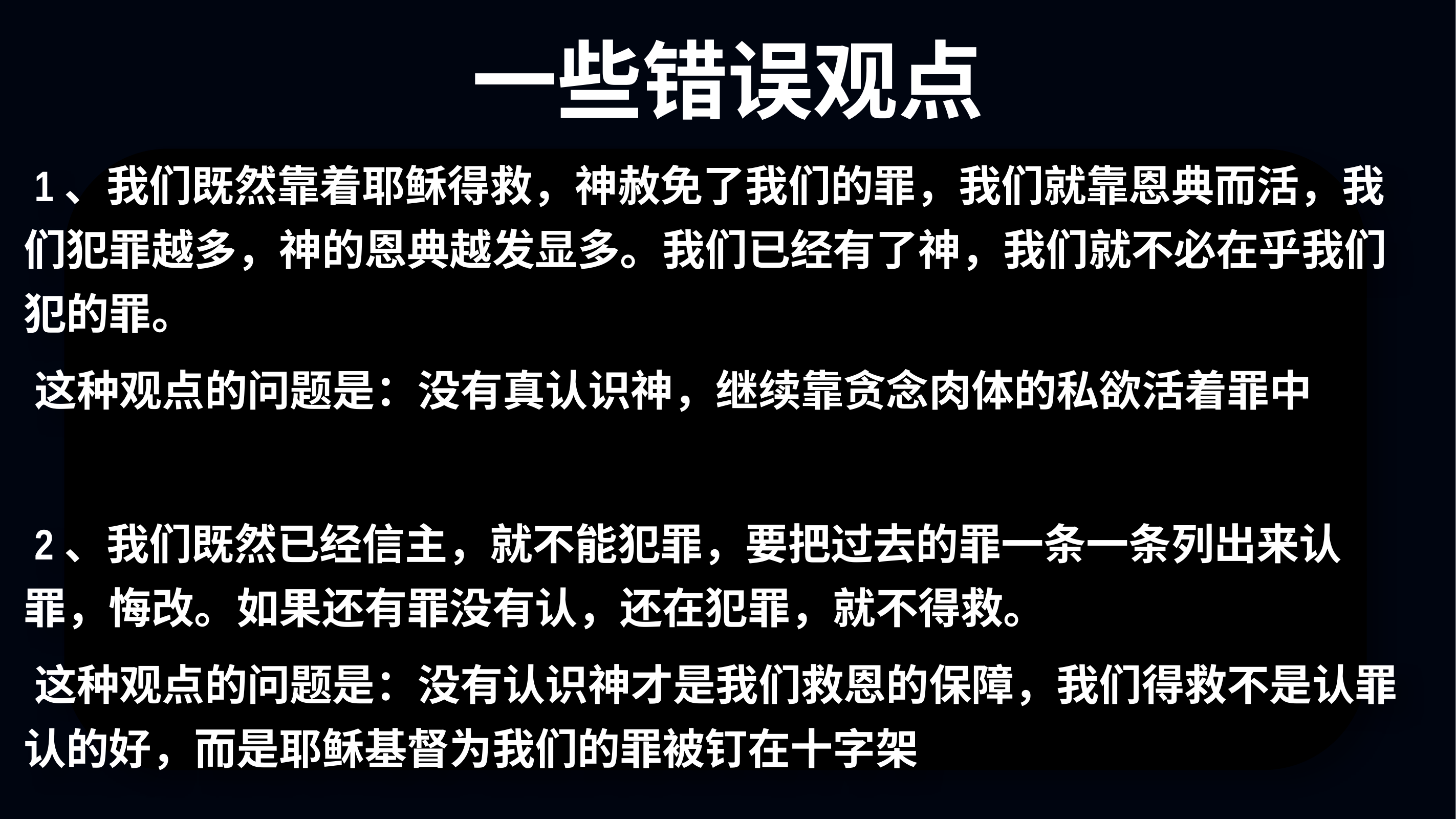

一些错误观点
1、我们既然靠着耶稣得救，神赦免了我们的罪，我们就靠恩典而活，我们犯罪越多，神的恩典越发显多。我们已经有了神，我们就不必在乎我们犯的罪。
这种观点的问题是：没有真认识神，继续靠贪念肉体的私欲活着罪中

2、我们既然已经信主，就不能犯罪，要把过去的罪一条一条列出来认罪，悔改。如果还有罪没有认，还在犯罪，就不得救。
这种观点的问题是：没有认识神才是我们救恩的保障，我们得救不是认罪认的好，而是耶稣基督为我们的罪被钉在十字架